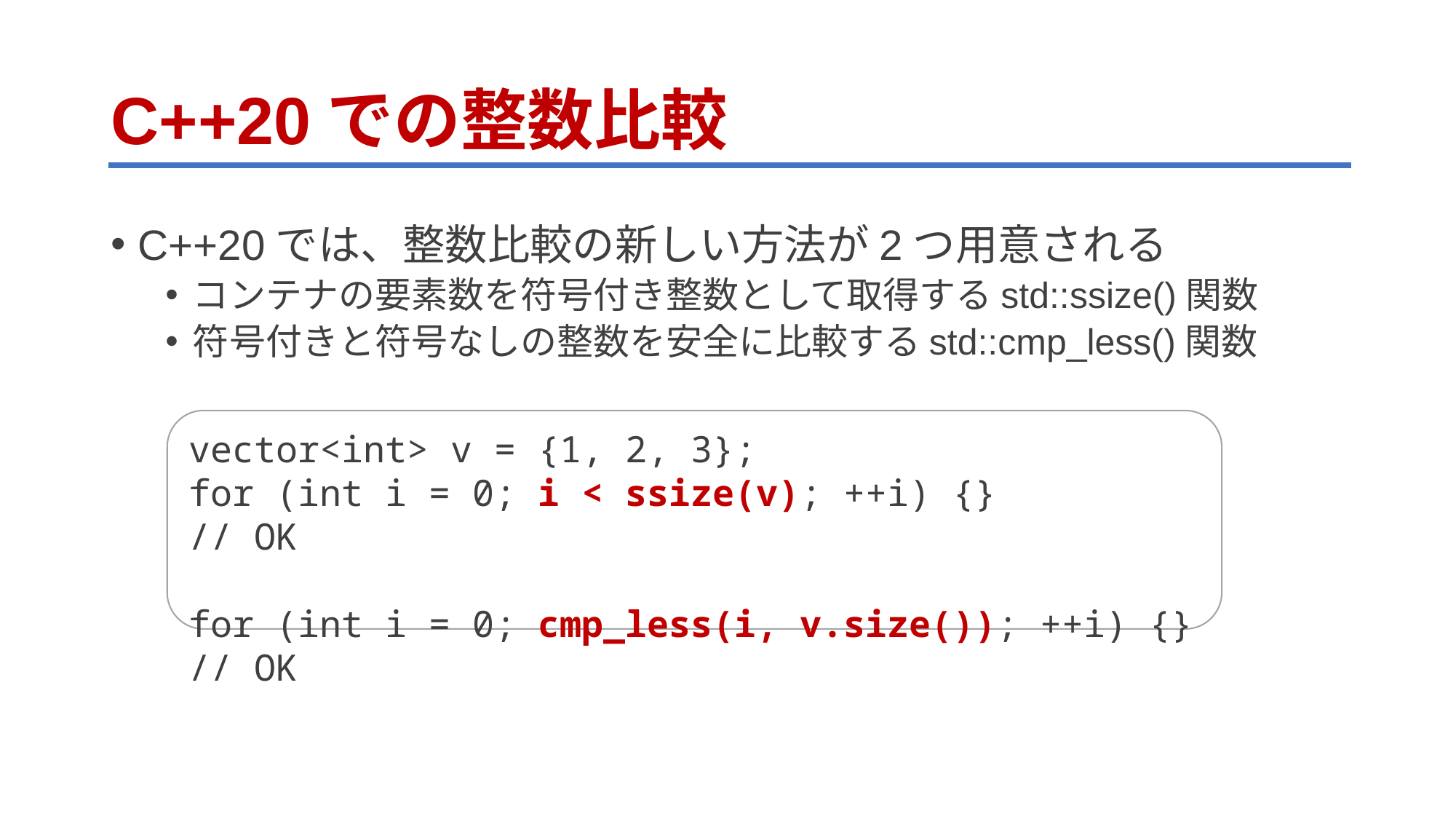

# C++20での整数比較
C++20では、整数比較の新しい方法が2つ用意される
コンテナの要素数を符号付き整数として取得するstd::ssize()関数
符号付きと符号なしの整数を安全に比較するstd::cmp_less()関数
vector<int> v = {1, 2, 3};
for (int i = 0; i < ssize(v); ++i) {}          // OK

for (int i = 0; cmp_less(i, v.size()); ++i) {} // OK